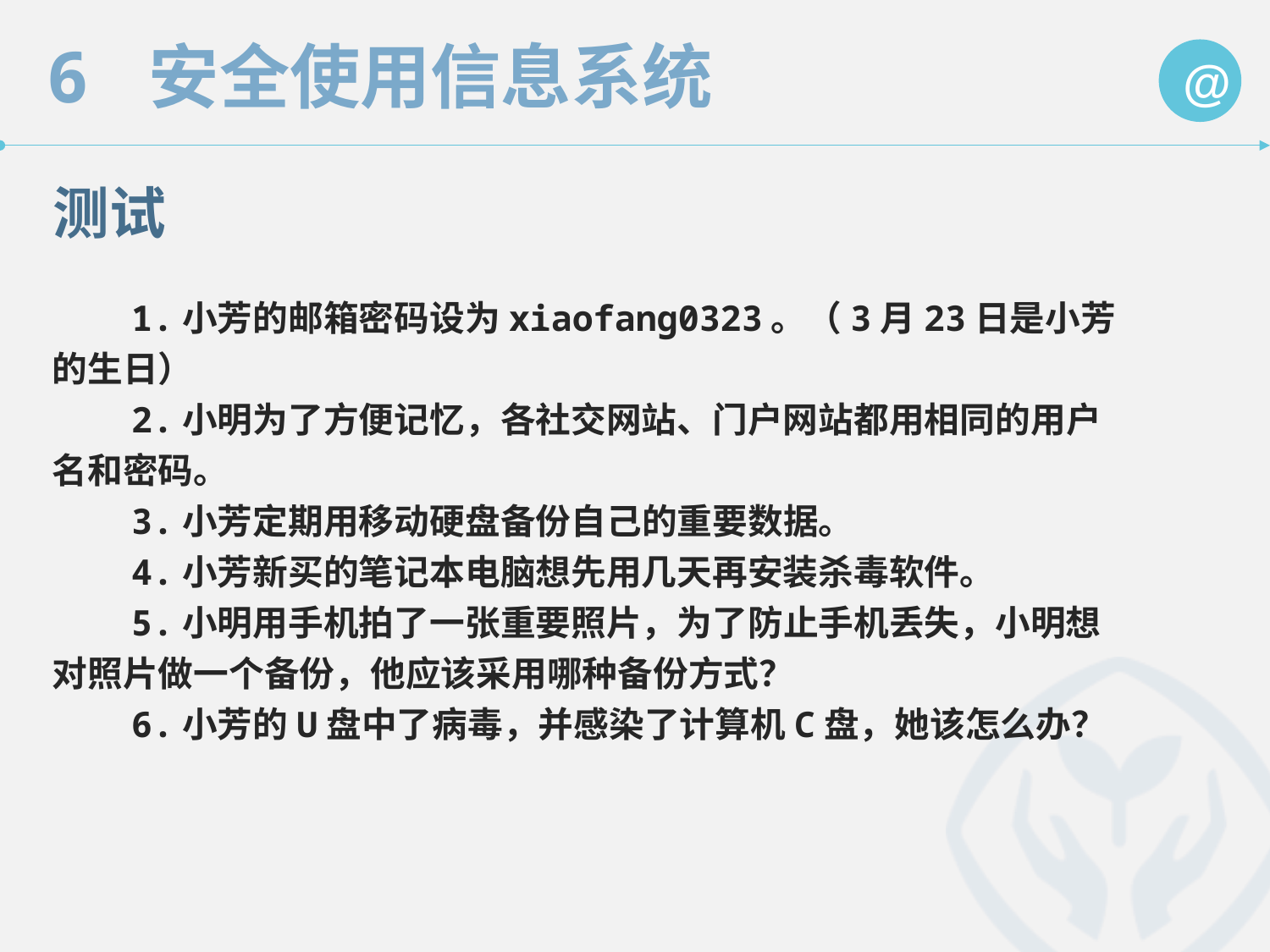

测试
　　1.小芳的邮箱密码设为xiaofang0323。（3月23日是小芳的生日）
　　2.小明为了方便记忆，各社交网站、门户网站都用相同的用户名和密码。
　　3.小芳定期用移动硬盘备份自己的重要数据。
　　4.小芳新买的笔记本电脑想先用几天再安装杀毒软件。
　　5.小明用手机拍了一张重要照片，为了防止手机丢失，小明想对照片做一个备份，他应该采用哪种备份方式？
　　6.小芳的U盘中了病毒，并感染了计算机C盘，她该怎么办？